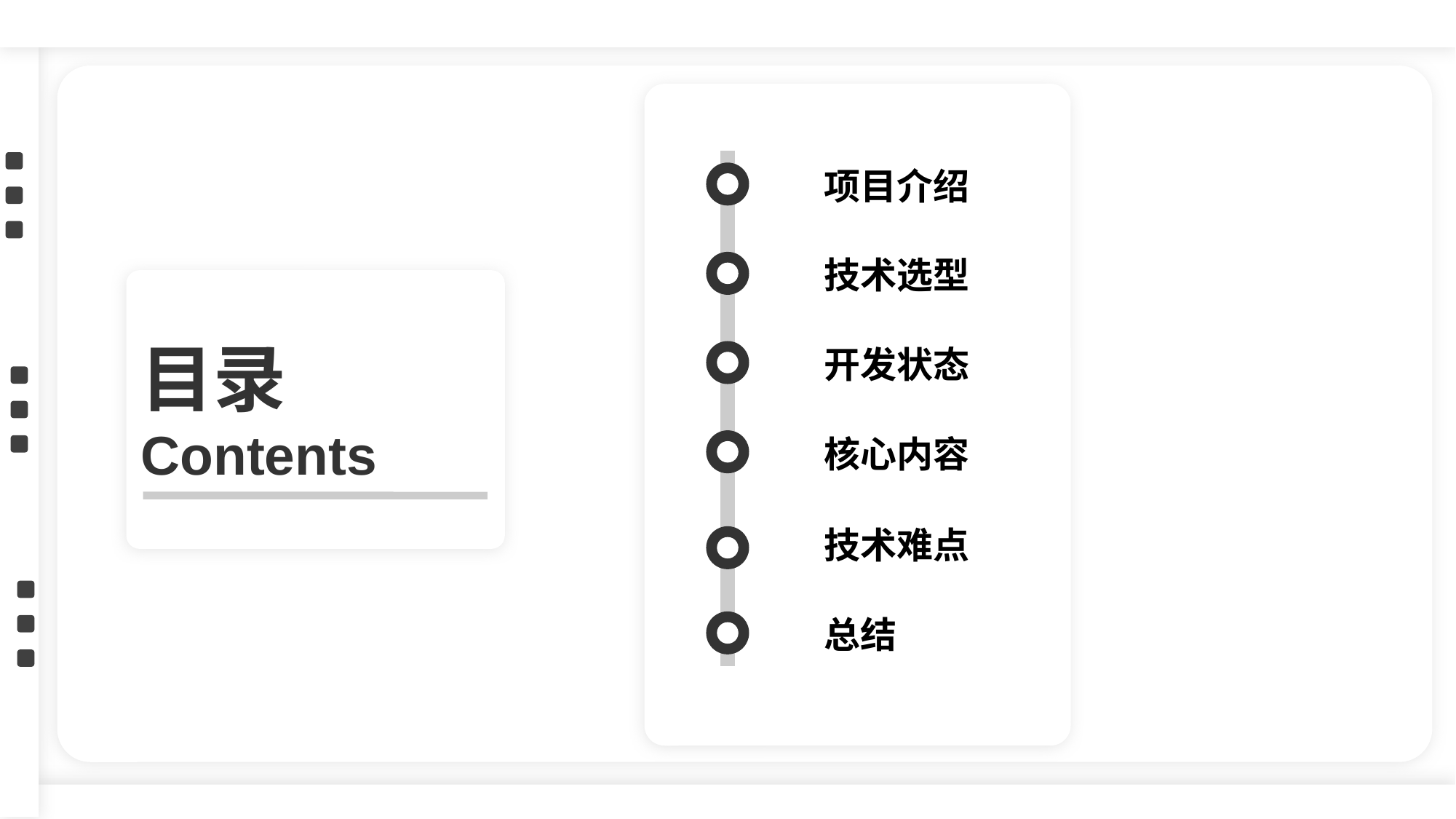

51
51

项目介绍
技术选型
开发状态
核心内容
技术难点
总结

目录Contents